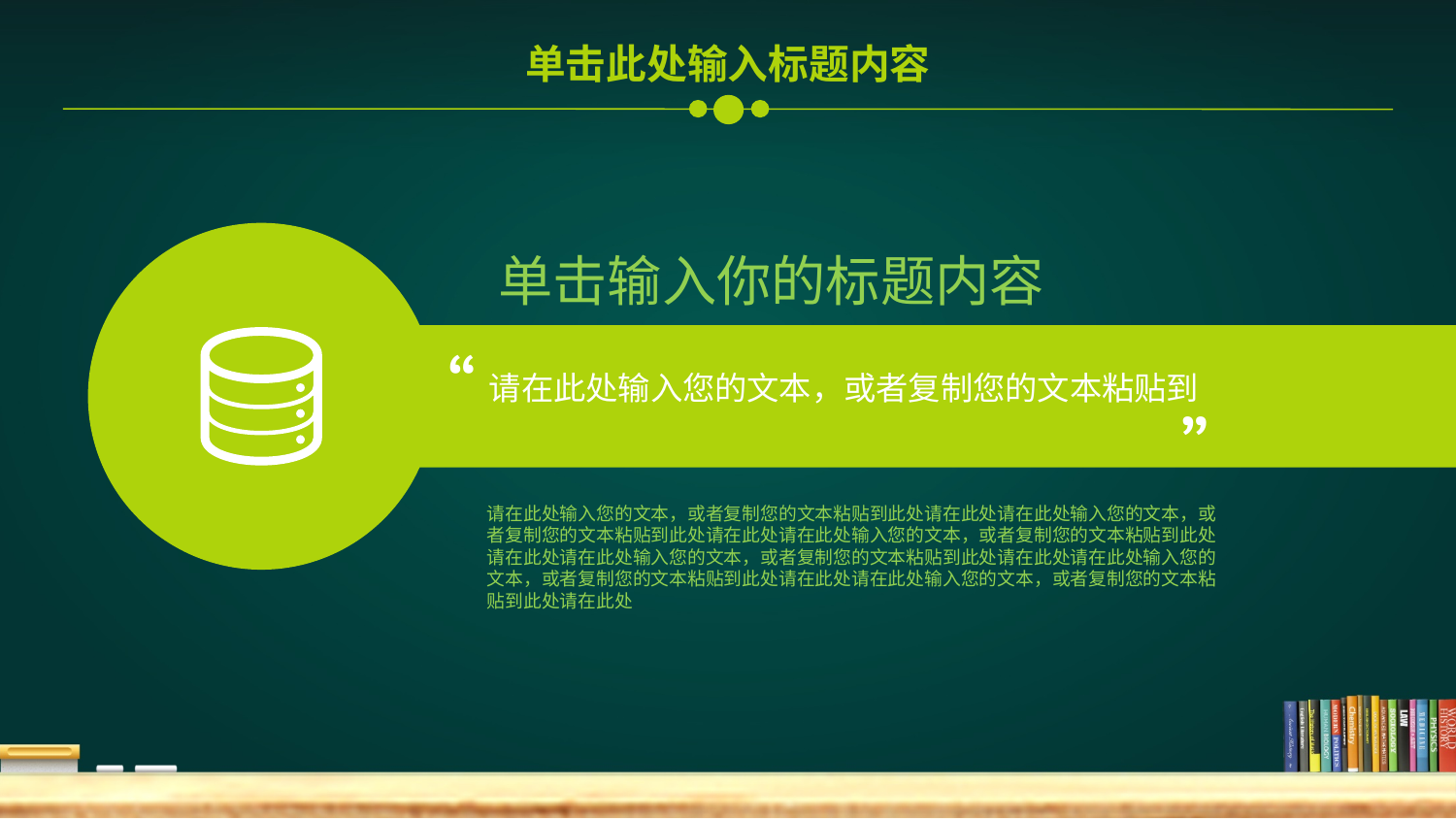

单击此处输入标题内容

单击输入你的标题内容

“
请在此处输入您的文本，或者复制您的文本粘贴到
”
请在此处输入您的文本，或者复制您的文本粘贴到此处请在此处请在此处输入您的文本，或者复制您的文本粘贴到此处请在此处请在此处输入您的文本，或者复制您的文本粘贴到此处请在此处请在此处输入您的文本，或者复制您的文本粘贴到此处请在此处请在此处输入您的文本，或者复制您的文本粘贴到此处请在此处请在此处输入您的文本，或者复制您的文本粘贴到此处请在此处